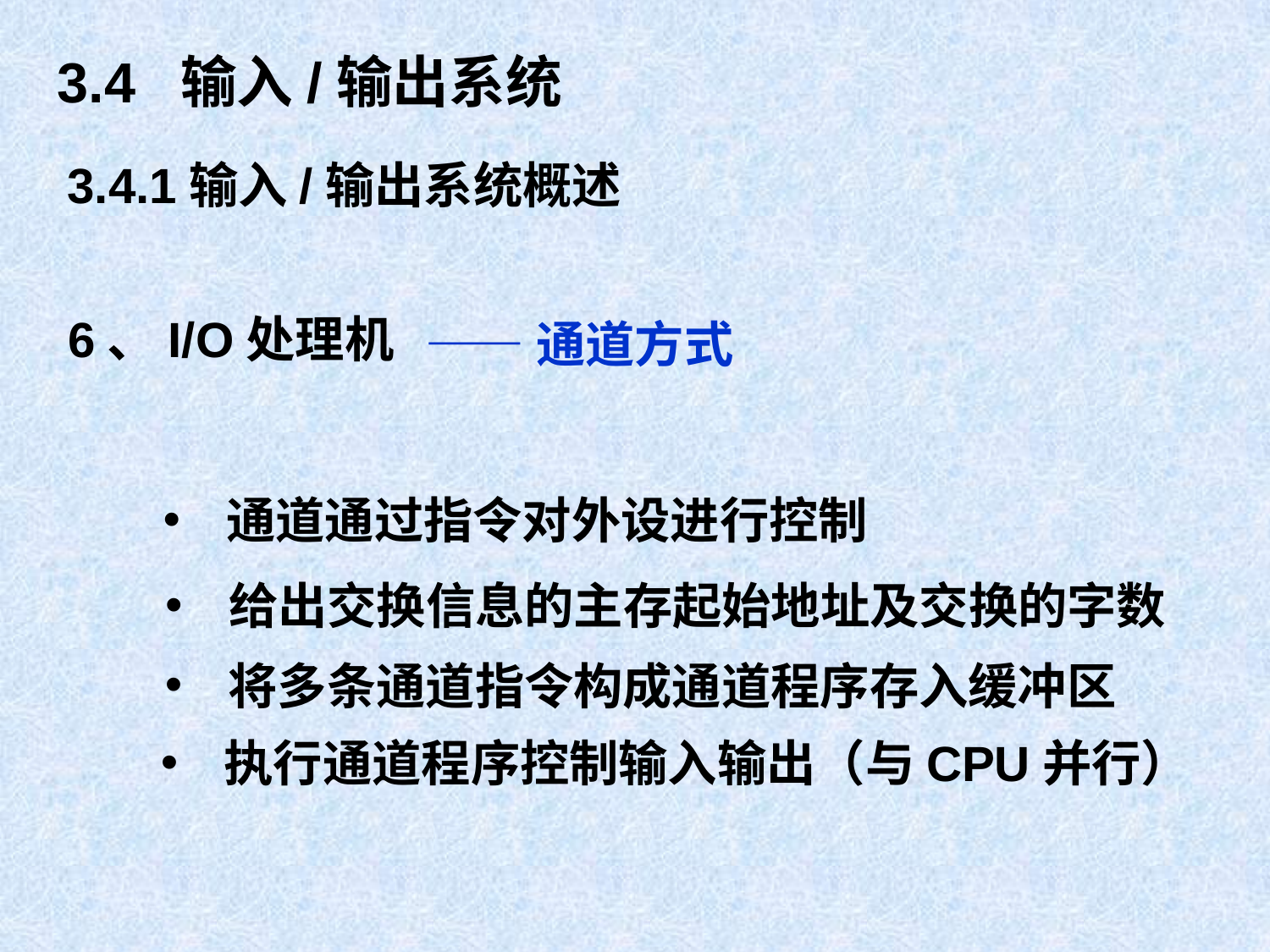

3.4  输入/输出系统
3.4.1输入/输出系统概述

6、I/O处理机
——通道方式
通道通过指令对外设进行控制
给出交换信息的主存起始地址及交换的字数
将多条通道指令构成通道程序存入缓冲区
执行通道程序控制输入输出（与CPU并行）